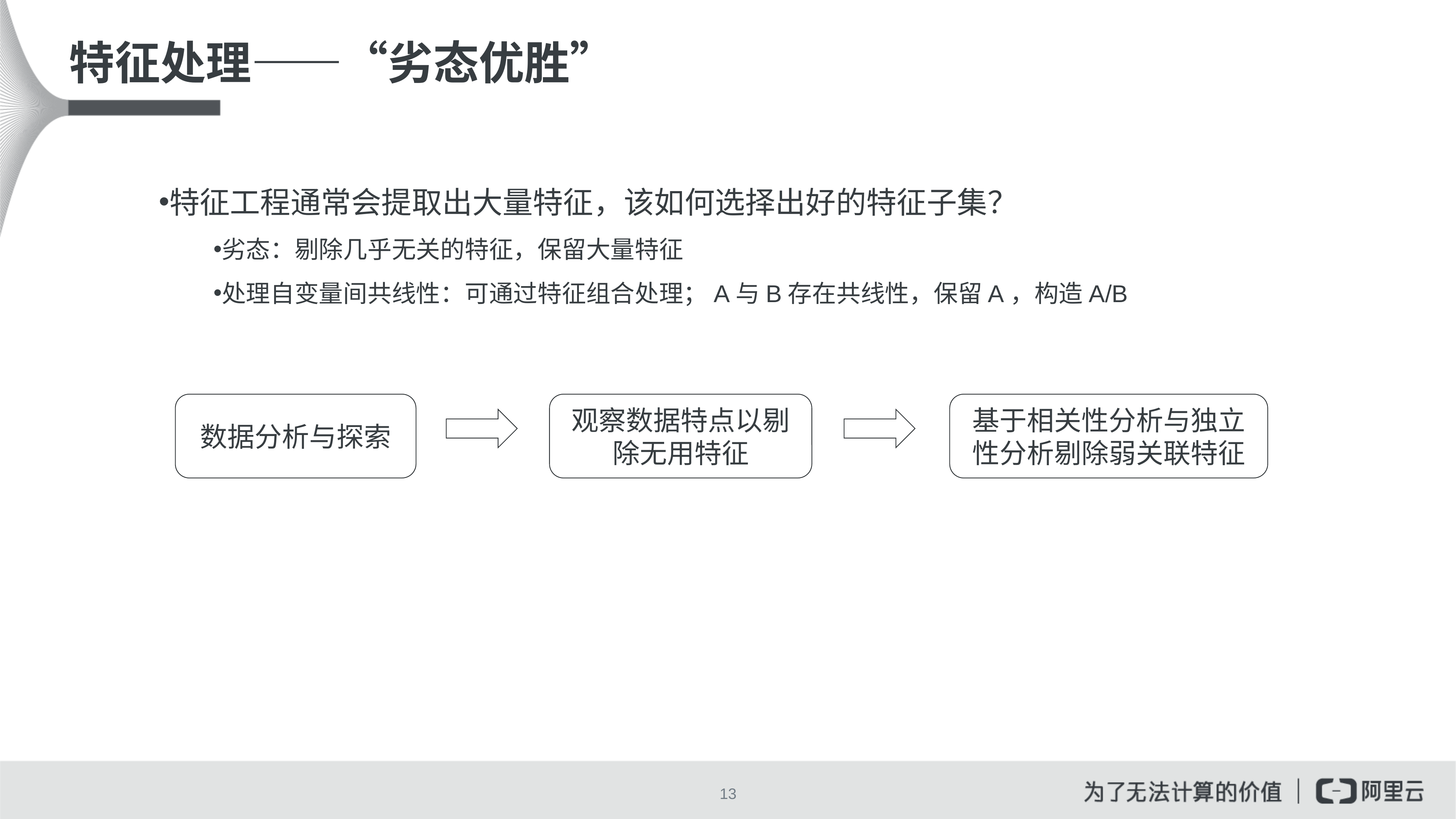

# 特征处理——“劣态优胜”
特征工程通常会提取出大量特征，该如何选择出好的特征子集？
劣态：剔除几乎无关的特征，保留大量特征
处理自变量间共线性：可通过特征组合处理；A与B存在共线性，保留A，构造A/B
数据分析与探索
观察数据特点以剔除无用特征
基于相关性分析与独立性分析剔除弱关联特征